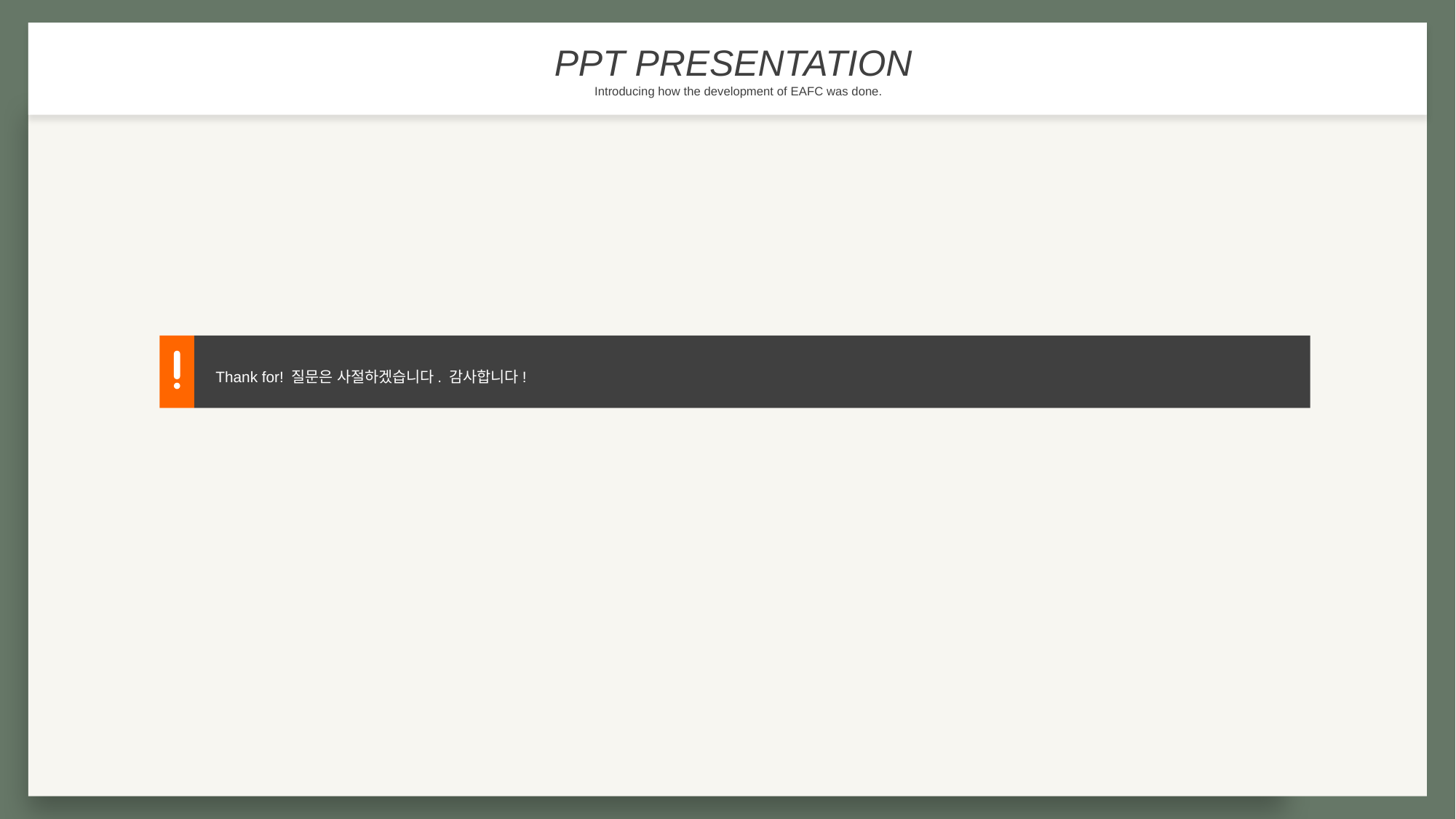

PPT PRESENTATION
Introducing how the development of EAFC was done.

Thank for! 질문은 사절하겠습니다. 감사합니다!